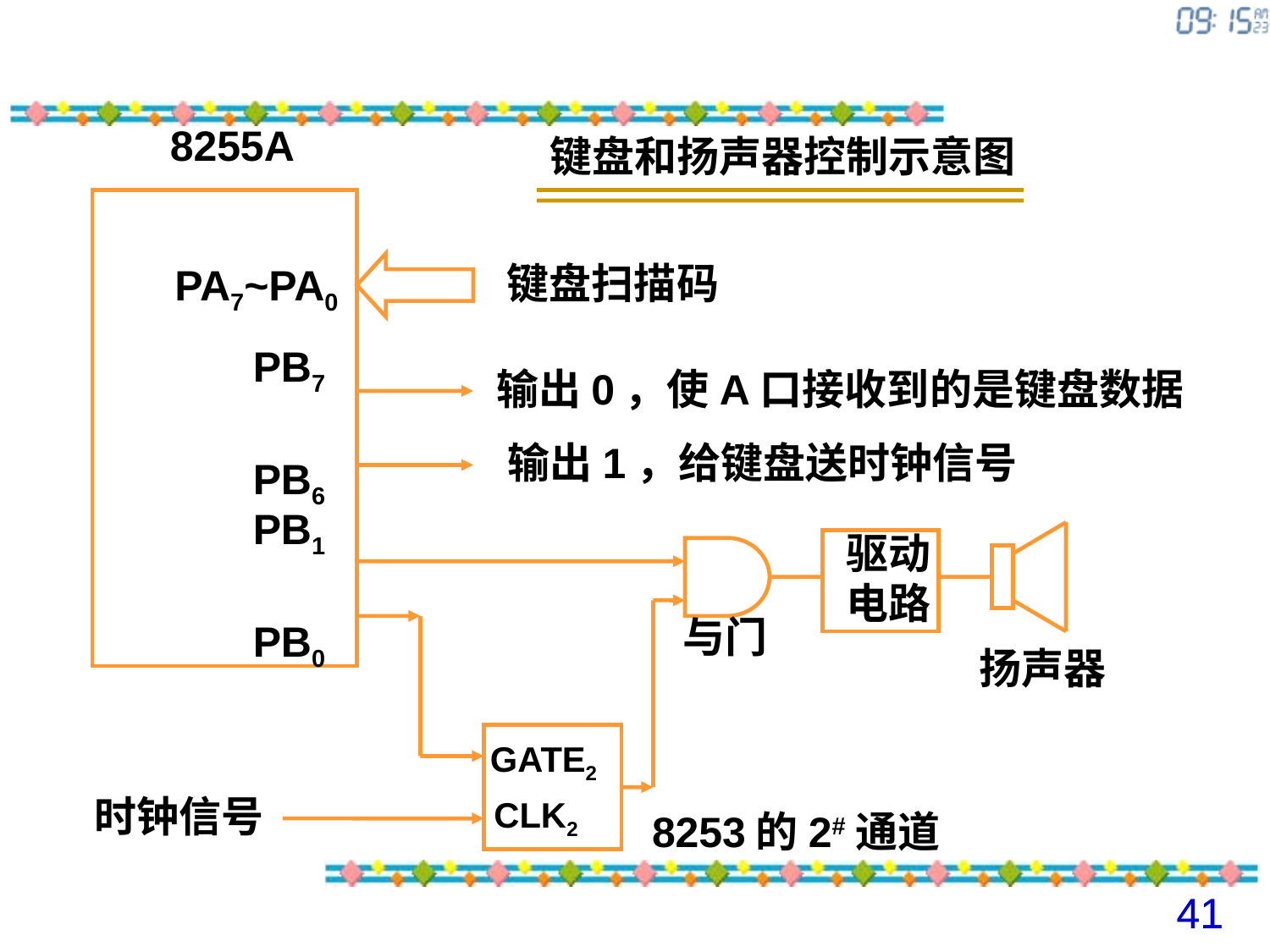

8255A
键盘和扬声器控制示意图

   PA7~PA0

键盘扫描码
输出0，使A口接收到的是键盘数据

输出1，给键盘送时钟信号

PB7

PB6
PB1

PB0

驱动
电路

与门

扬声器

GATE2

时钟信号

CLK2
8253的2#通道